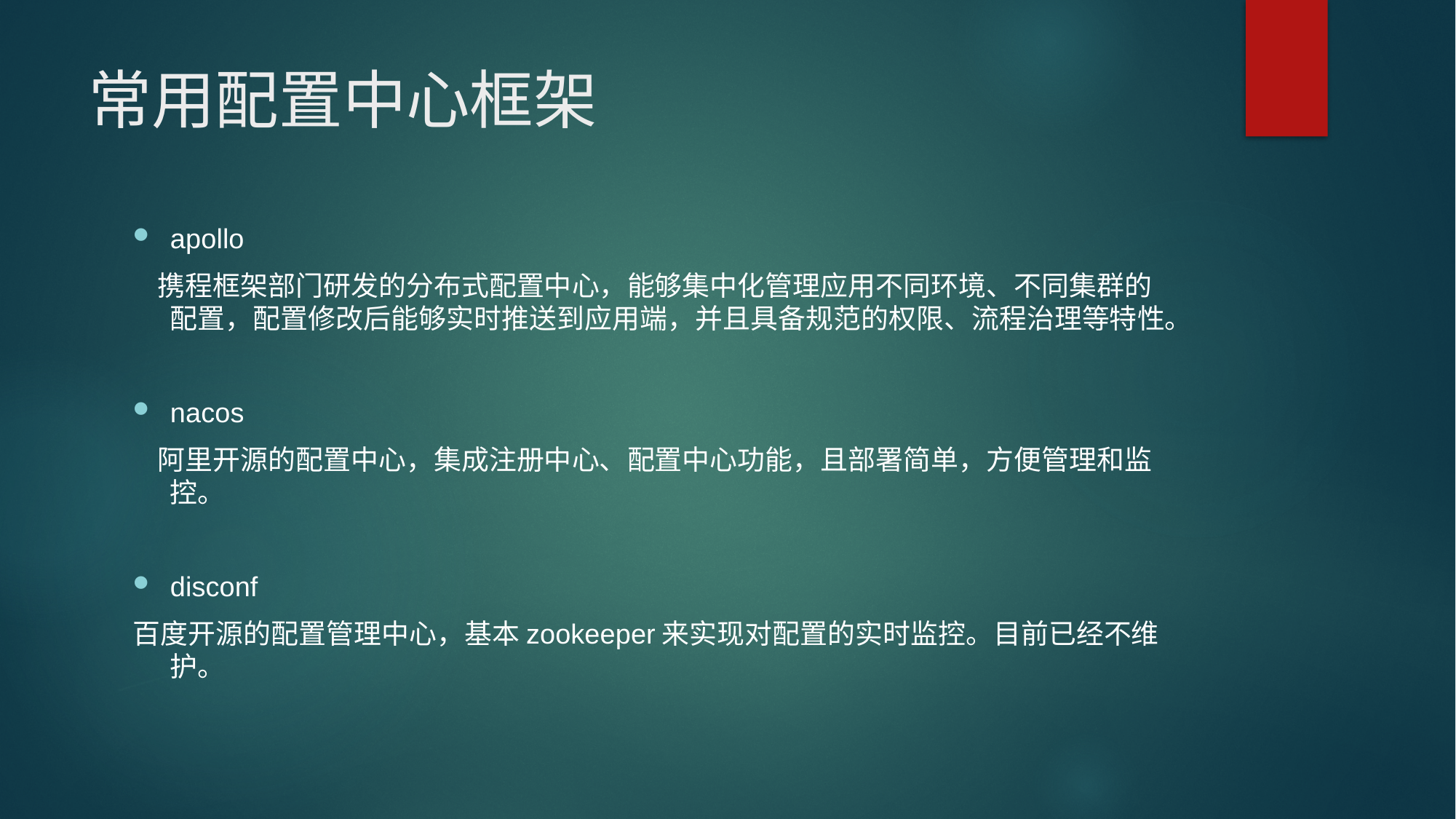

# 常用配置中心框架
apollo
   携程框架部门研发的分布式配置中心，能够集中化管理应用不同环境、不同集群的配置，配置修改后能够实时推送到应用端，并且具备规范的权限、流程治理等特性。

nacos
   阿里开源的配置中心，集成注册中心、配置中心功能，且部署简单，方便管理和监控。

disconf
百度开源的配置管理中心，基本zookeeper来实现对配置的实时监控。目前已经不维护。